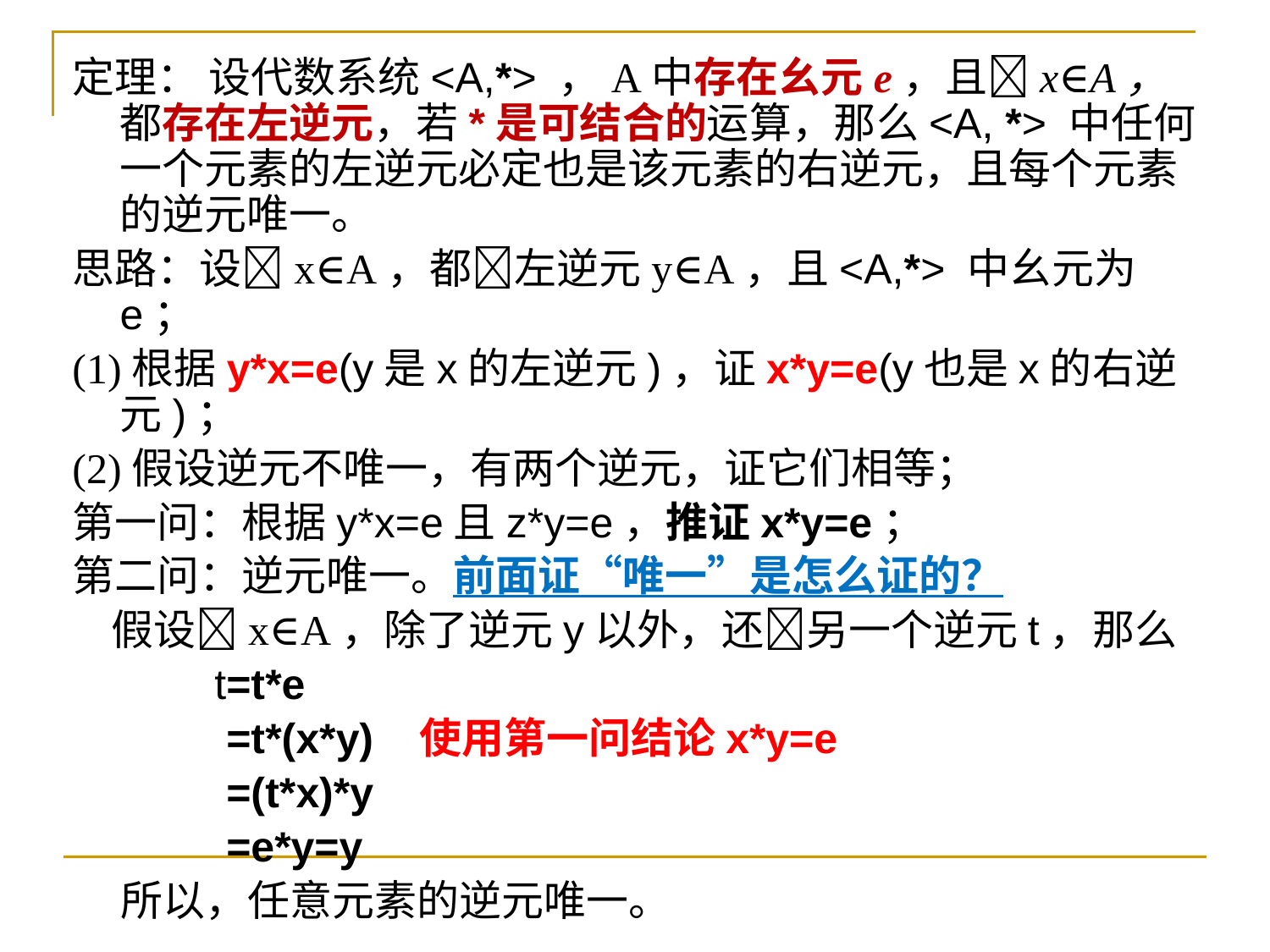

定理： 设代数系统<A,*> ，A中存在幺元e，且∀x∈A，都存在左逆元，若*是可结合的运算，那么<A, *> 中任何一个元素的左逆元必定也是该元素的右逆元，且每个元素的逆元唯一。
思路：设∀x∈A，都∃左逆元y∈A，且<A,*> 中幺元为e；
(1)根据y*x=e(y是x的左逆元)，证x*y=e(y也是x的右逆元)；
(2)假设逆元不唯一，有两个逆元，证它们相等；
第一问：根据y*x=e且z*y=e，推证x*y=e；
第二问：逆元唯一。前面证“唯一”是怎么证的？
   假设∀x∈A，除了逆元y以外，还∃另一个逆元t，那么
            t=t*e
             =t*(x*y)   使用第一问结论x*y=e
             =(t*x)*y
             =e*y=y
    所以，任意元素的逆元唯一。